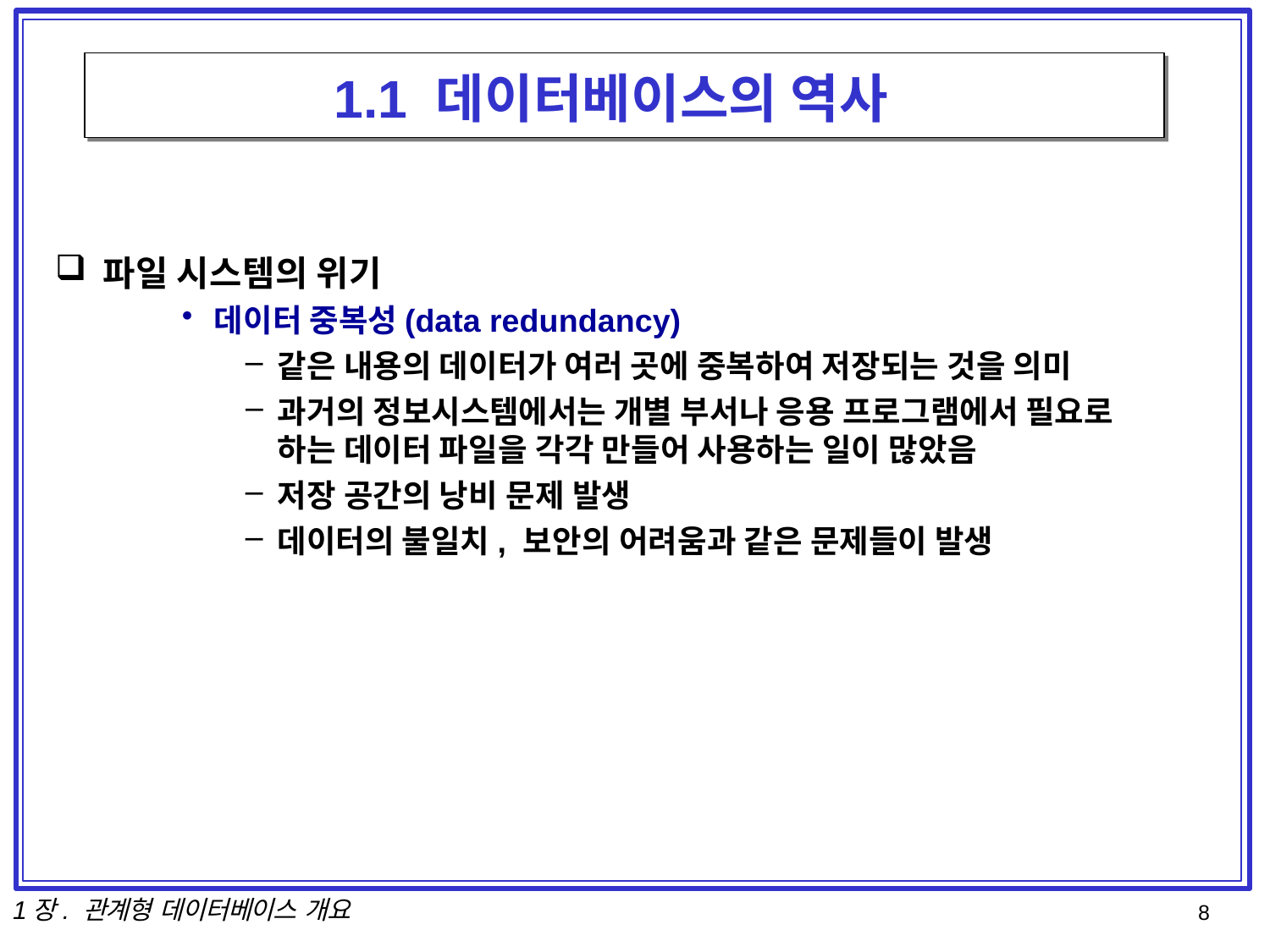

# 1.1 데이터베이스의 역사
파일 시스템의 위기
데이터 중복성(data redundancy)
같은 내용의 데이터가 여러 곳에 중복하여 저장되는 것을 의미
과거의 정보시스템에서는 개별 부서나 응용 프로그램에서 필요로  하는 데이터 파일을 각각 만들어 사용하는 일이 많았음
저장 공간의 낭비 문제 발생
데이터의 불일치, 보안의 어려움과 같은 문제들이 발생
1장. 관계형 데이터베이스 개요
8